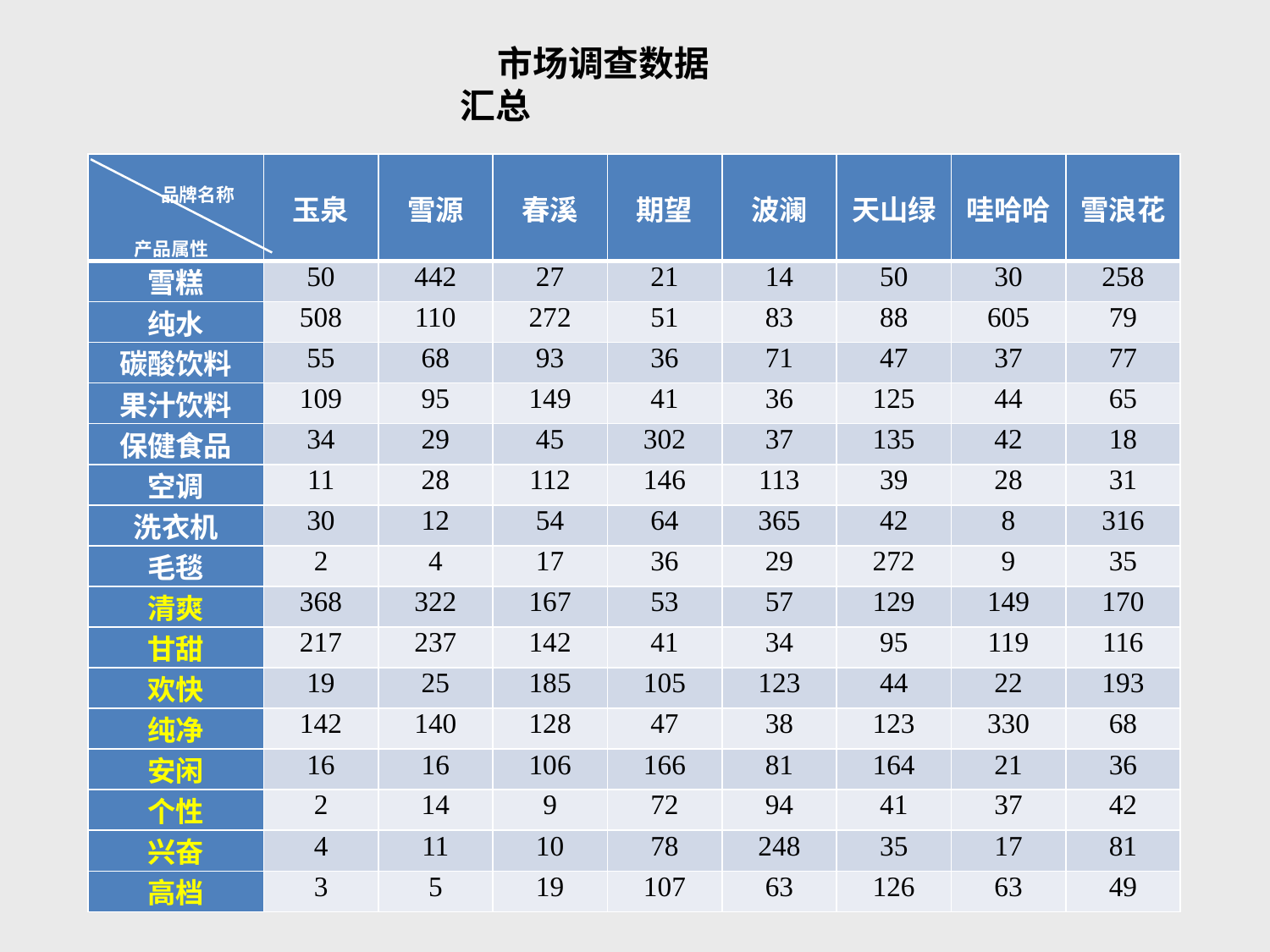

市场调查数据汇总

| 品牌名称 产品属性 | 玉泉 | 雪源 | 春溪 | 期望 | 波澜 | 天山绿 | 哇哈哈 | 雪浪花 |
| --- | --- | --- | --- | --- | --- | --- | --- | --- |
| 雪糕 | 50 | 442 | 27 | 21 | 14 | 50 | 30 | 258 |
| 纯水 | 508 | 110 | 272 | 51 | 83 | 88 | 605 | 79 |
| 碳酸饮料 | 55 | 68 | 93 | 36 | 71 | 47 | 37 | 77 |
| 果汁饮料 | 109 | 95 | 149 | 41 | 36 | 125 | 44 | 65 |
| 保健食品 | 34 | 29 | 45 | 302 | 37 | 135 | 42 | 18 |
| 空调 | 11 | 28 | 112 | 146 | 113 | 39 | 28 | 31 |
| 洗衣机 | 30 | 12 | 54 | 64 | 365 | 42 | 8 | 316 |
| 毛毯 | 2 | 4 | 17 | 36 | 29 | 272 | 9 | 35 |
| 清爽 | 368 | 322 | 167 | 53 | 57 | 129 | 149 | 170 |
| 甘甜 | 217 | 237 | 142 | 41 | 34 | 95 | 119 | 116 |
| 欢快 | 19 | 25 | 185 | 105 | 123 | 44 | 22 | 193 |
| 纯净 | 142 | 140 | 128 | 47 | 38 | 123 | 330 | 68 |
| 安闲 | 16 | 16 | 106 | 166 | 81 | 164 | 21 | 36 |
| 个性 | 2 | 14 | 9 | 72 | 94 | 41 | 37 | 42 |
| 兴奋 | 4 | 11 | 10 | 78 | 248 | 35 | 17 | 81 |
| 高档 | 3 | 5 | 19 | 107 | 63 | 126 | 63 | 49 |